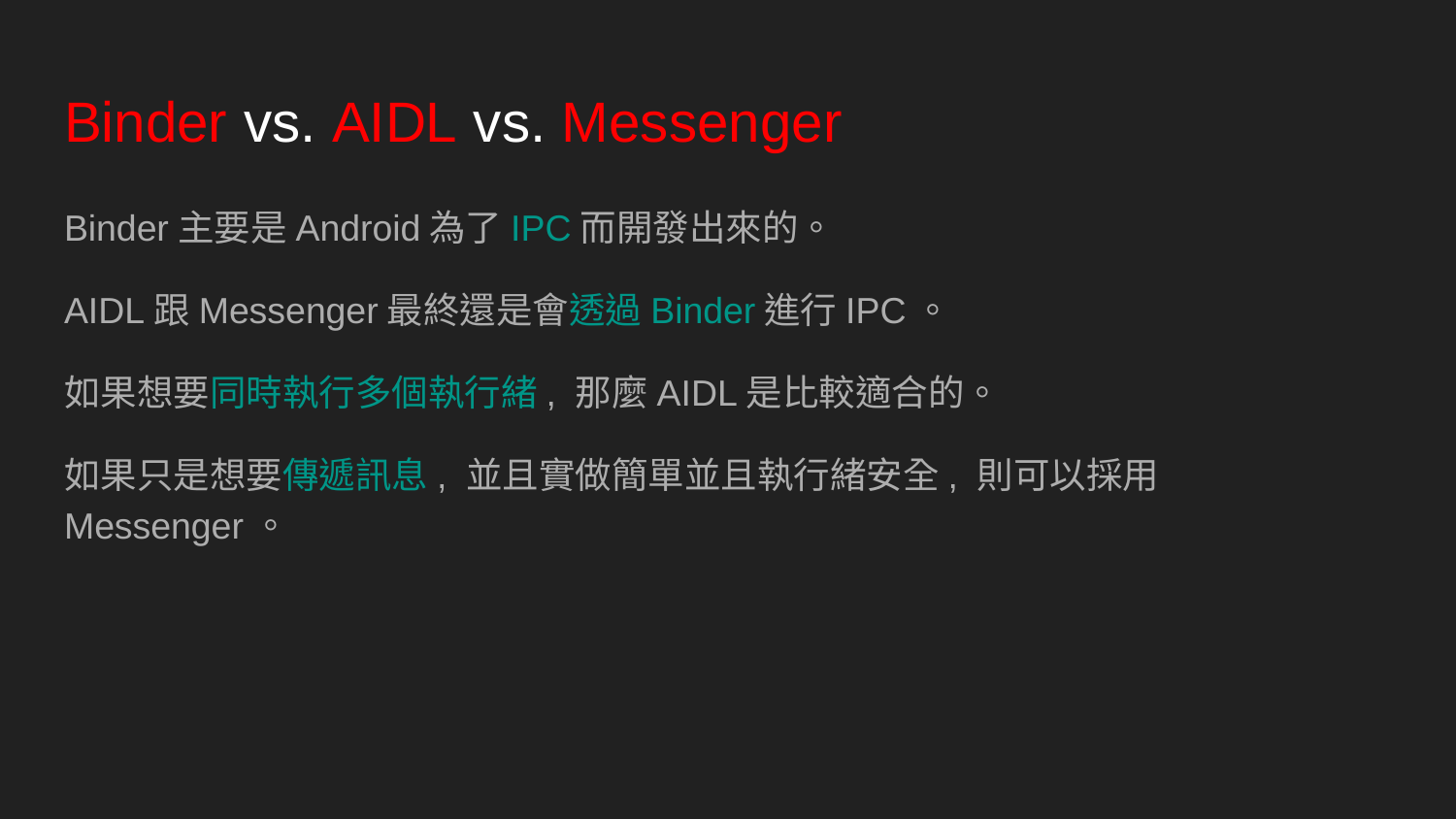

# Binder vs. AIDL vs. Messenger
Binder主要是Android為了IPC而開發出來的。
AIDL跟Messenger最終還是會透過Binder進行IPC。
如果想要同時執行多個執行緒, 那麼AIDL是比較適合的。
如果只是想要傳遞訊息, 並且實做簡單並且執行緒安全, 則可以採用Messenger。